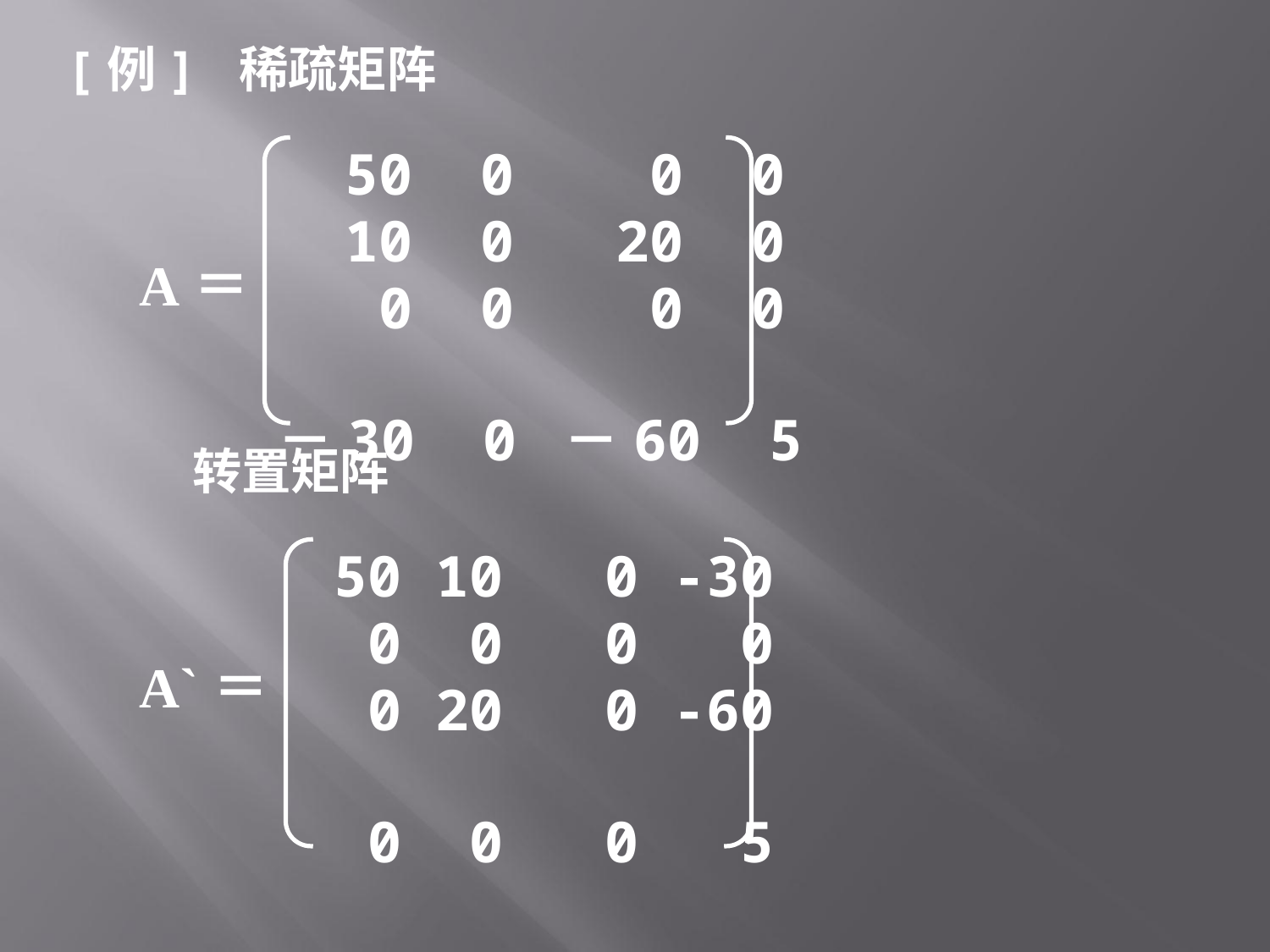

[例] 稀疏矩阵

A＝
  50  0    0  0
  10  0   20  0
   0  0    0  0
－30  0 －60  5
转置矩阵

A`＝
  50 10   0 -30
   0  0   0   0
   0 20   0 -60
   0  0   0   5